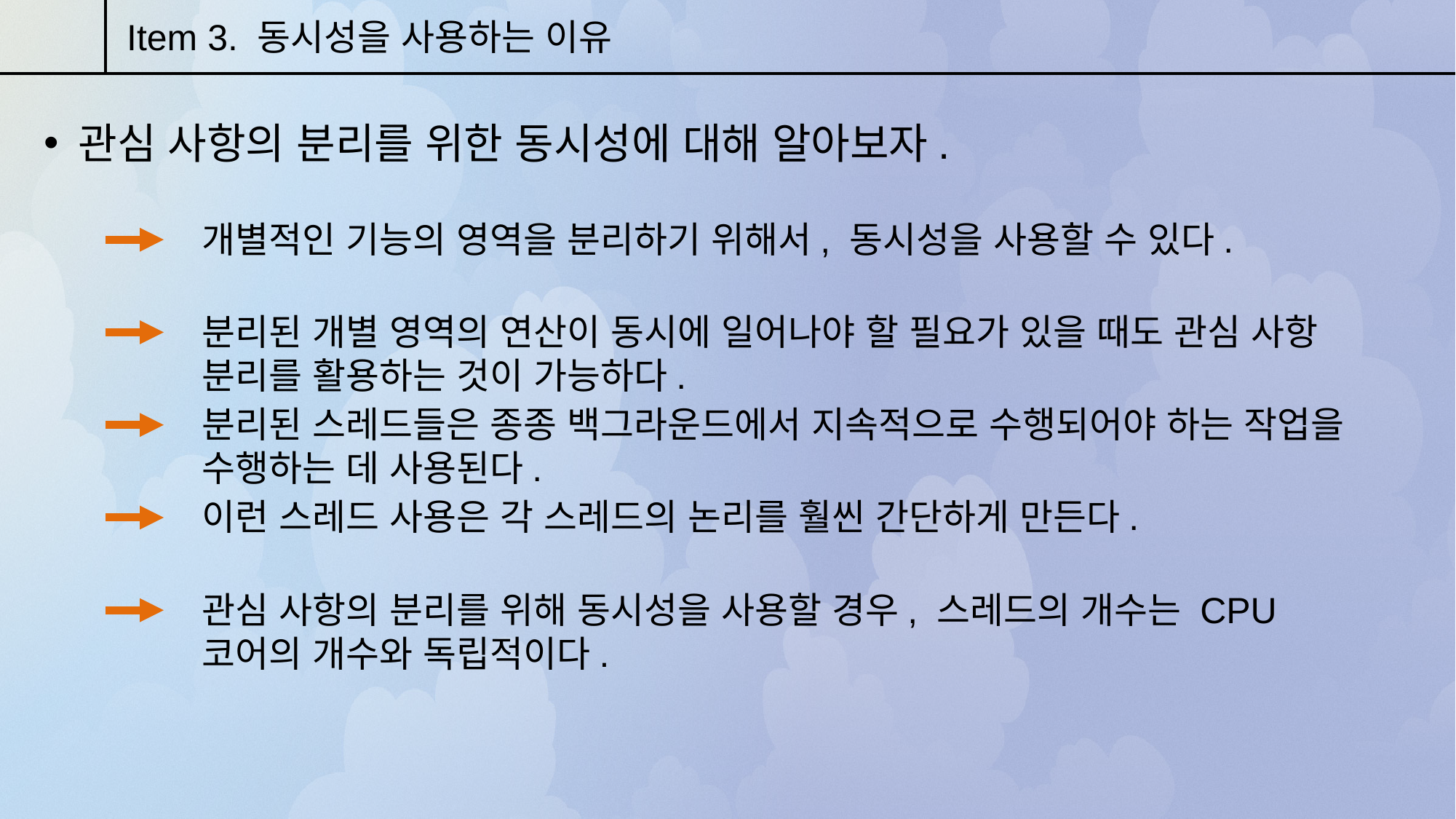

Item 3. 동시성을 사용하는 이유
관심 사항의 분리를 위한 동시성에 대해 알아보자.
개별적인 기능의 영역을 분리하기 위해서, 동시성을 사용할 수 있다.
분리된 개별 영역의 연산이 동시에 일어나야 할 필요가 있을 때도 관심 사항 분리를 활용하는 것이 가능하다.
분리된 스레드들은 종종 백그라운드에서 지속적으로 수행되어야 하는 작업을 수행하는 데 사용된다.
이런 스레드 사용은 각 스레드의 논리를 훨씬 간단하게 만든다.
관심 사항의 분리를 위해 동시성을 사용할 경우, 스레드의 개수는 CPU 코어의 개수와 독립적이다.